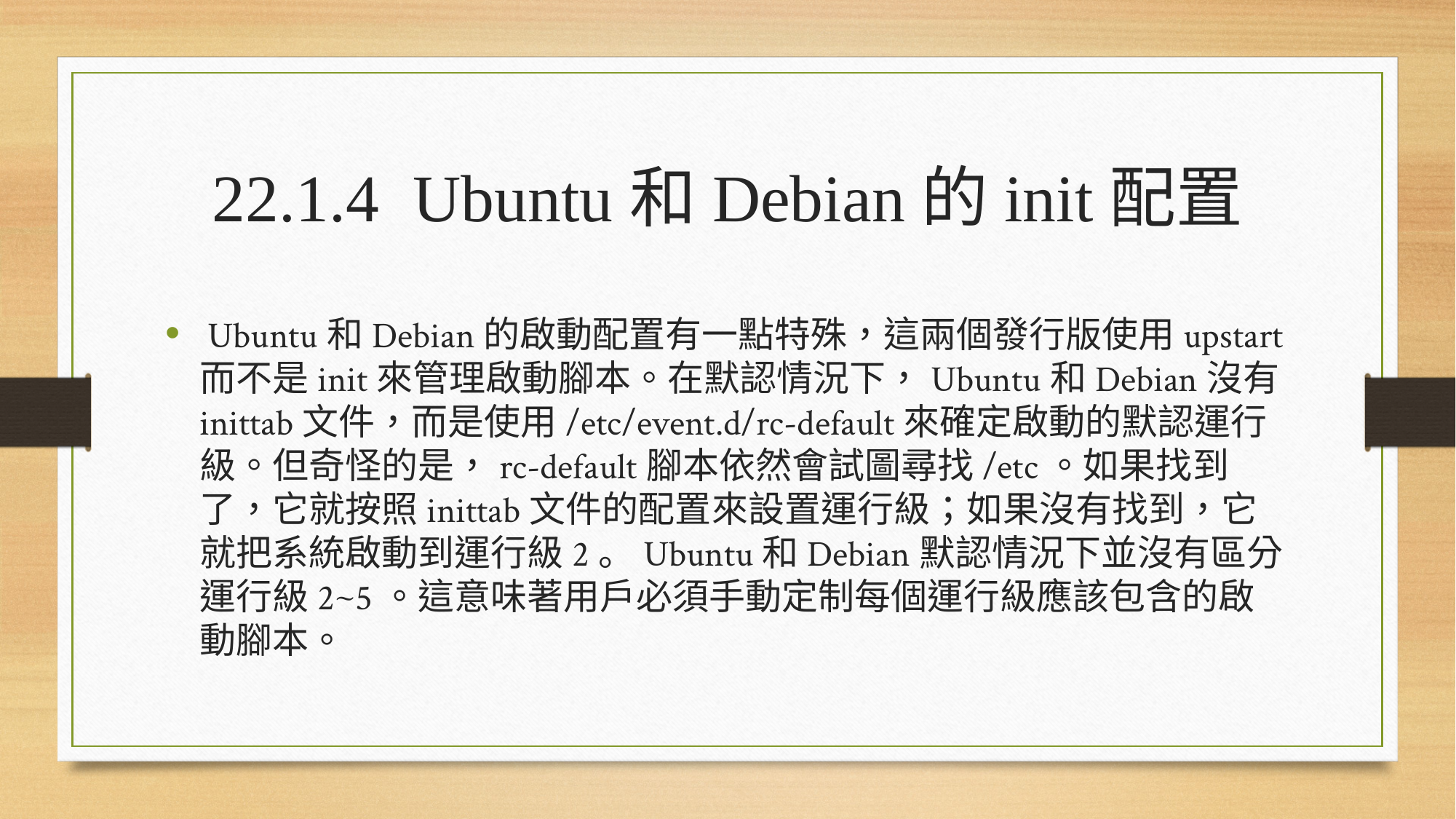

# 22.1.4  Ubuntu和Debian的init配置
 Ubuntu和Debian的啟動配置有一點特殊，這兩個發行版使用upstart而不是init來管理啟動腳本。在默認情況下，Ubuntu和Debian沒有inittab文件，而是使用/etc/event.d/rc-default來確定啟動的默認運行級。但奇怪的是，rc-default腳本依然會試圖尋找/etc。如果找到了，它就按照inittab文件的配置來設置運行級；如果沒有找到，它就把系統啟動到運行級2。Ubuntu和Debian默認情況下並沒有區分運行級2~5。這意味著用戶必須手動定制每個運行級應該包含的啟動腳本。